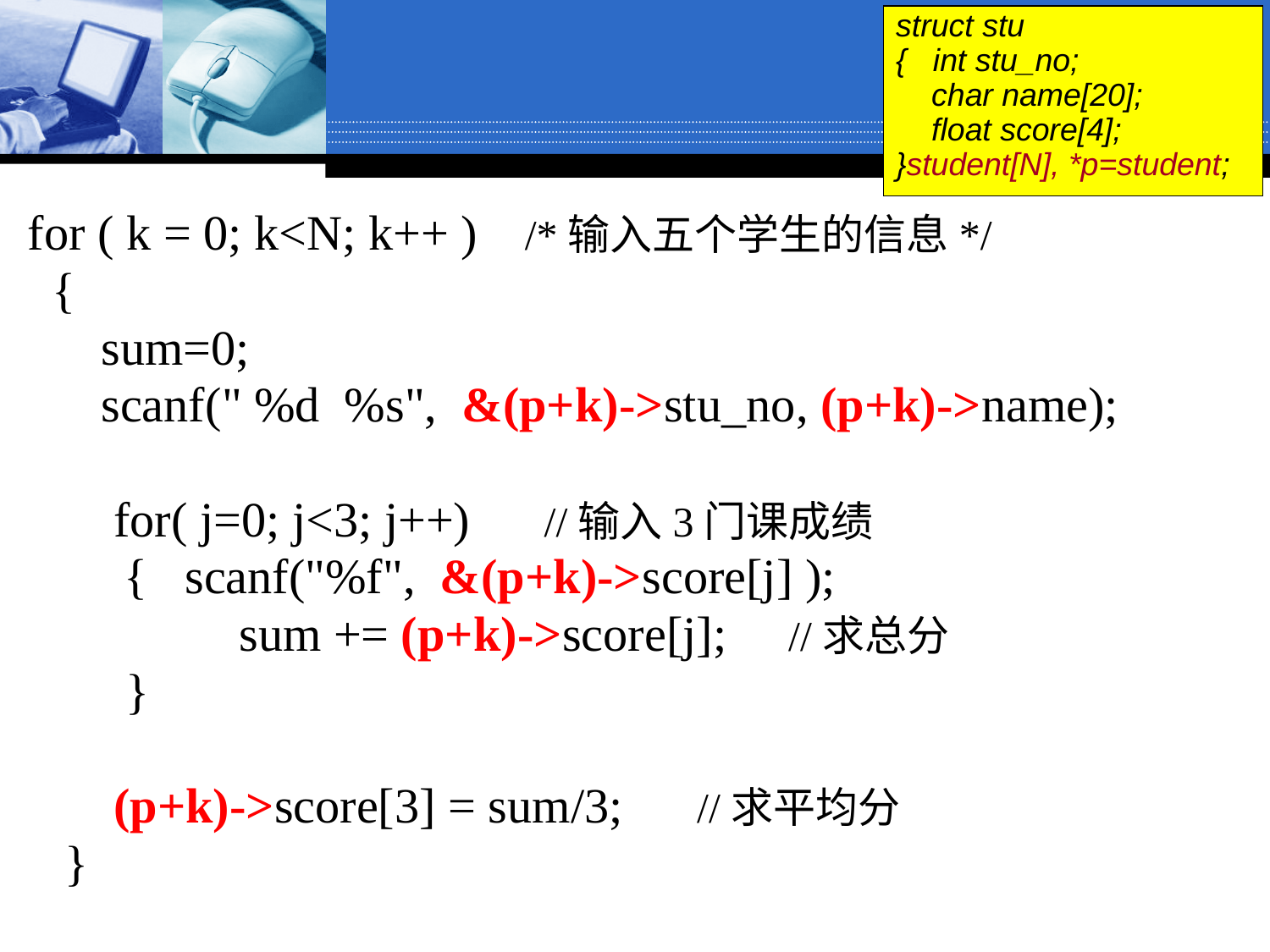

struct stu
{   int stu_no;
    char name[20];
    float score[4];
}student[N], *p=student;
for ( k = 0; k<N; k++ )    /*输入五个学生的信息*/
  {
      sum=0;
      scanf(" %d  %s",  &(p+k)->stu_no, (p+k)->name);

       for( j=0; j<3; j++)      //输入3门课成绩
	    {   scanf("%f",  &(p+k)->score[j] );
		   sum += (p+k)->score[j];     //求总分
        }

       (p+k)->score[3] = sum/3;      //求平均分
   }